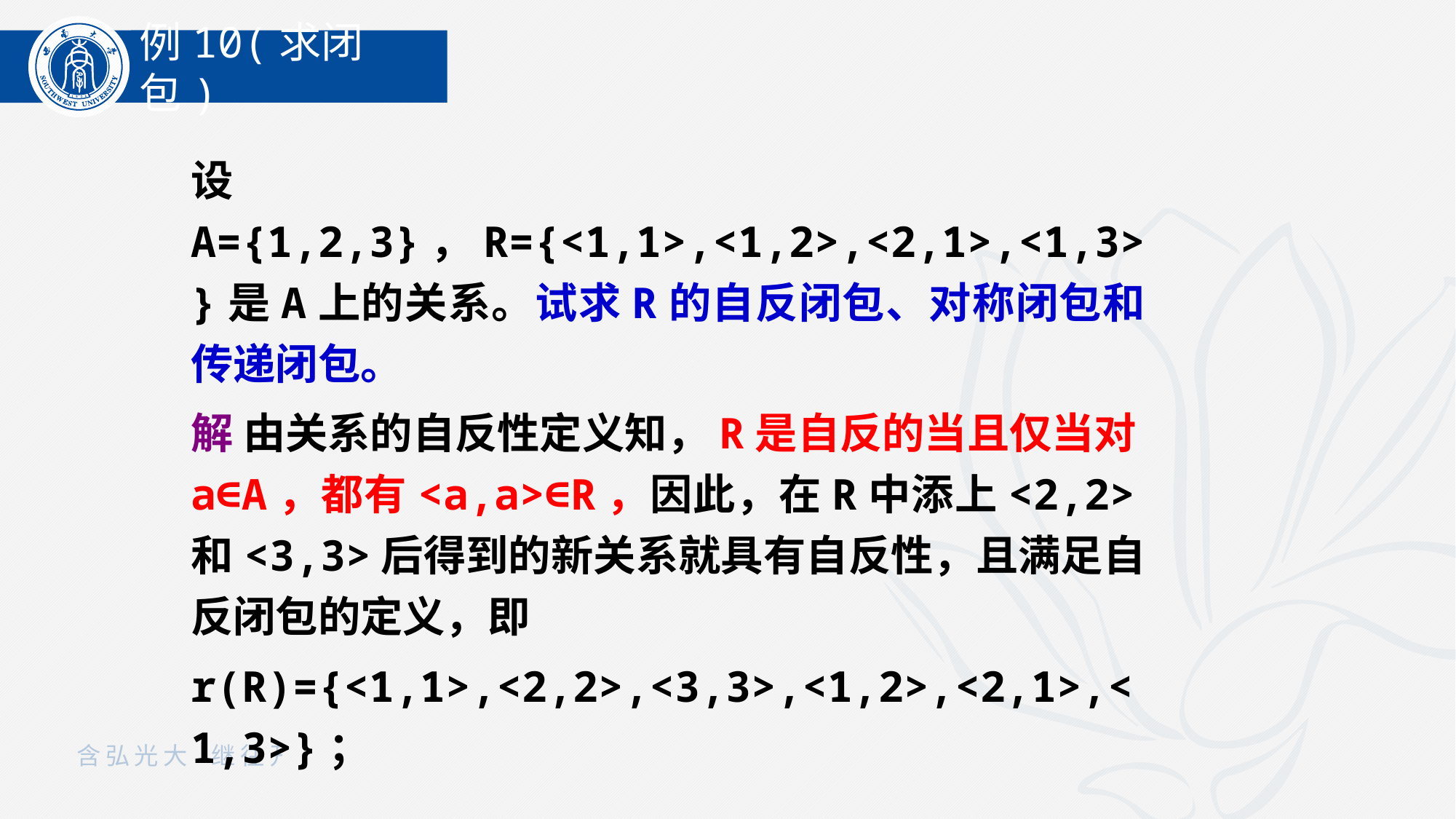

例10(求闭包)
设A={1,2,3}，R={<1,1>,<1,2>,<2,1>,<1,3>}是A上的关系。试求R的自反闭包、对称闭包和传递闭包。
解 由关系的自反性定义知，R是自反的当且仅当对a∈A，都有<a,a>∈R，因此，在R中添上<2,2>和<3,3>后得到的新关系就具有自反性，且满足自反闭包的定义，即
r(R)={<1,1>,<2,2>,<3,3>,<1,2>,<2,1>,<1,3>}；